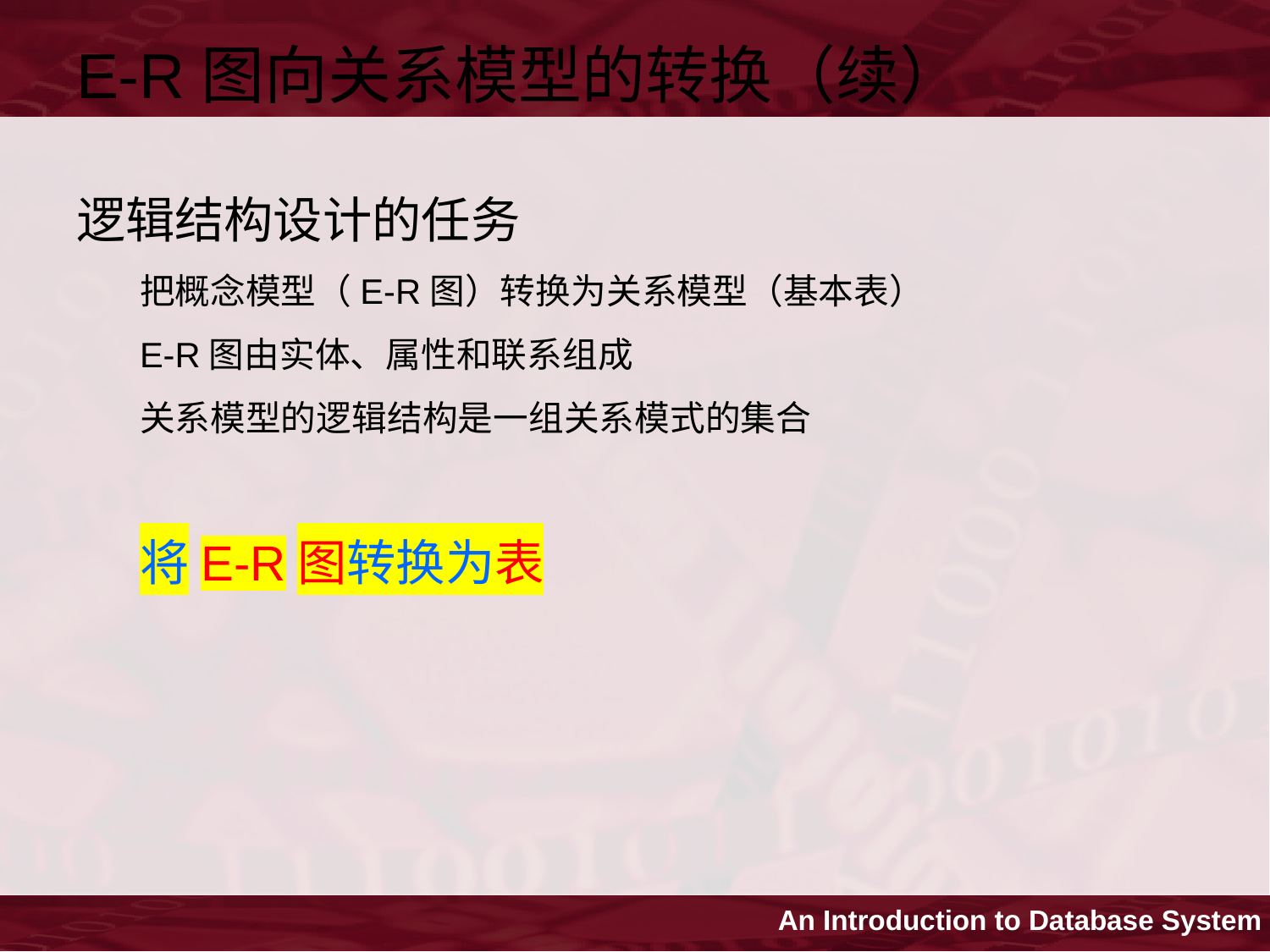

E-R图向关系模型的转换（续）
逻辑结构设计的任务
把概念模型（E-R图）转换为关系模型（基本表）
E-R图由实体、属性和联系组成
关系模型的逻辑结构是一组关系模式的集合

将E-R图转换为表